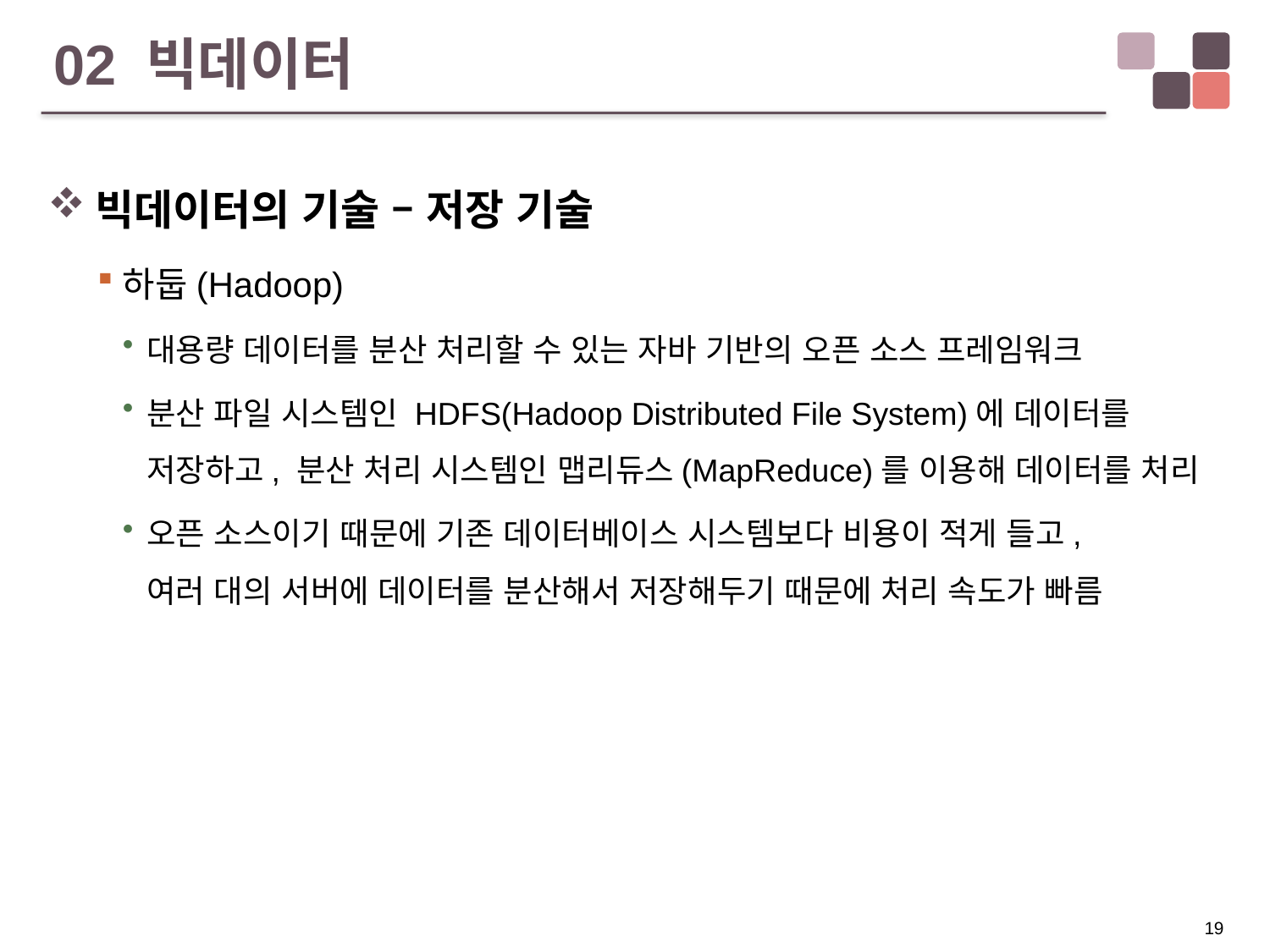

# 02 빅데이터
빅데이터의 기술 – 저장 기술
하둡(Hadoop)
대용량 데이터를 분산 처리할 수 있는 자바 기반의 오픈 소스 프레임워크
분산 파일 시스템인 HDFS(Hadoop Distributed File System)에 데이터를 저장하고, 분산 처리 시스템인 맵리듀스(MapReduce)를 이용해 데이터를 처리
오픈 소스이기 때문에 기존 데이터베이스 시스템보다 비용이 적게 들고,
여러 대의 서버에 데이터를 분산해서 저장해두기 때문에 처리 속도가 빠름